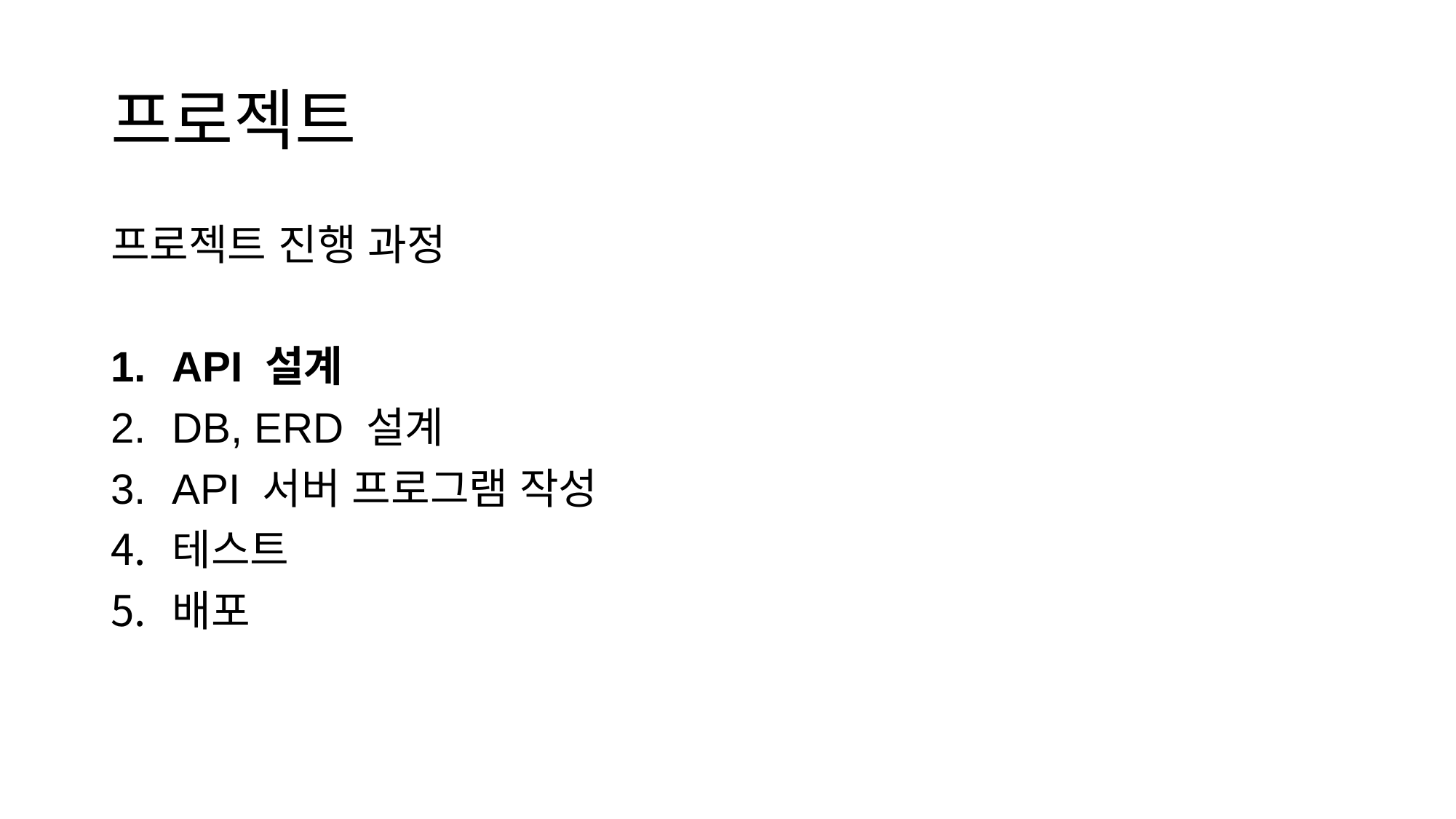

# 프로젝트
프로젝트 진행 과정

API 설계
DB, ERD 설계
API 서버 프로그램 작성
테스트
배포